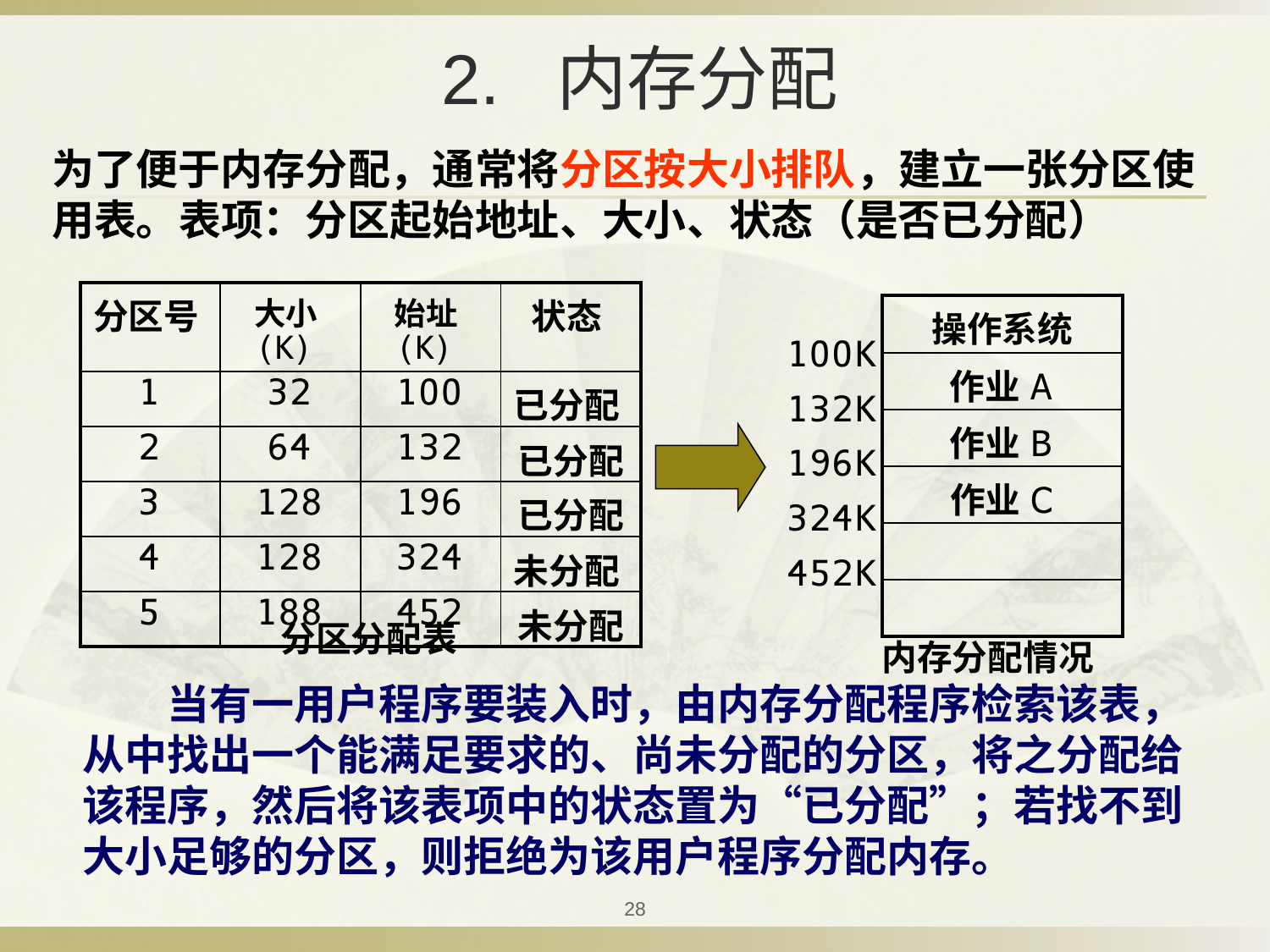

# 2.  内存分配
为了便于内存分配，通常将分区按大小排队，建立一张分区使用表。表项：分区起始地址、大小、状态（是否已分配）
| 分区号 | 大小(K) | 始址(K) | 状态 |
| --- | --- | --- | --- |
| 1 | 32 | 100 | 已分配 |
| 2 | 64 | 132 | 已分配 |
| 3 | 128 | 196 | 已分配 |
| 4 | 128 | 324 | 未分配 |
| 5 | 188 | 452 | 未分配 |
| 操作系统 |
| --- |
| 作业A |
| 作业B |
| 作业C |
|  |
|  |
100K
132K
196K
324K
452K

  分区分配表
  内存分配情况
　　当有一用户程序要装入时，由内存分配程序检索该表，从中找出一个能满足要求的、尚未分配的分区，将之分配给该程序，然后将该表项中的状态置为“已分配”；若找不到大小足够的分区，则拒绝为该用户程序分配内存。
28